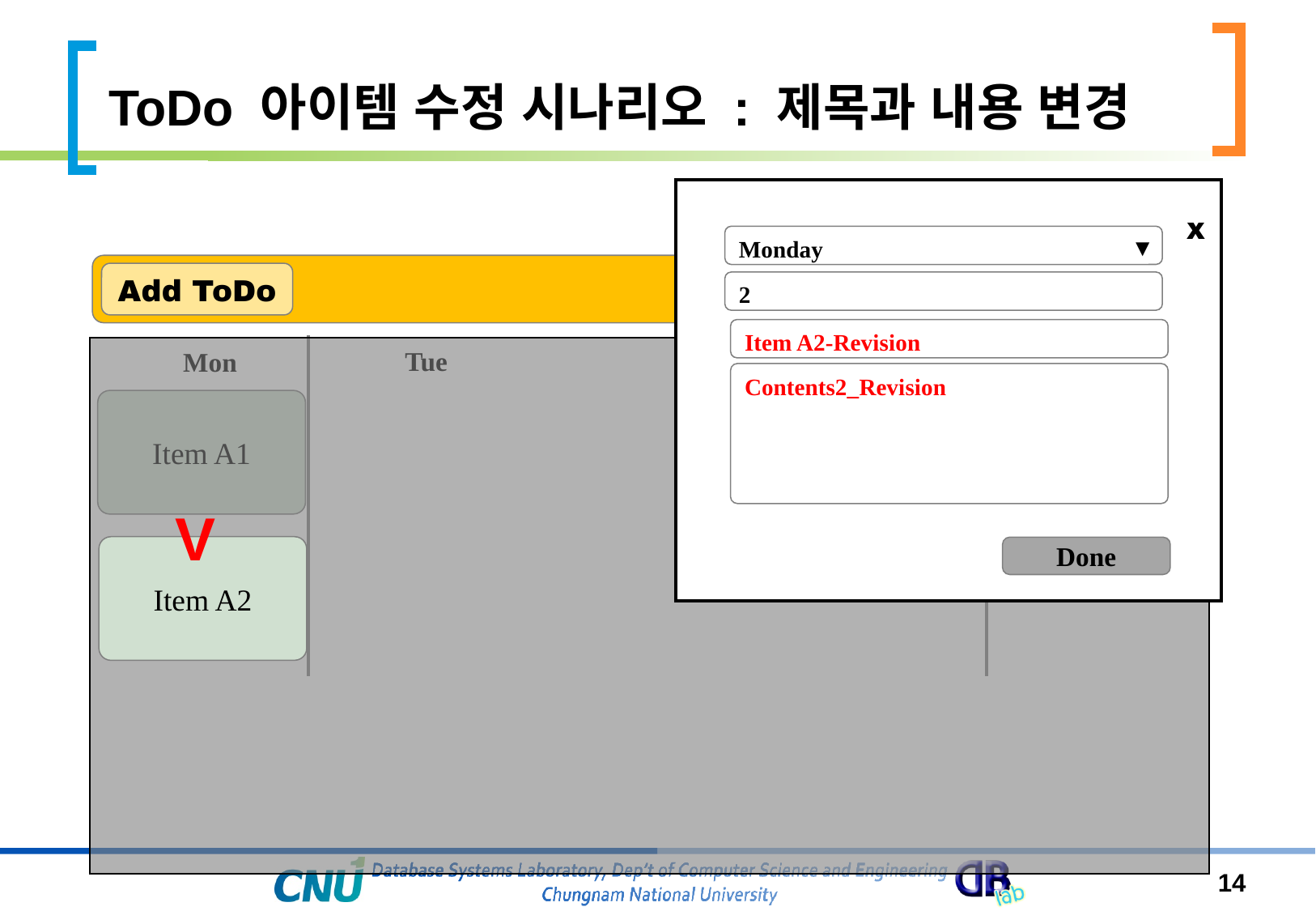

# ToDo 아이템 수정 시나리오 : 제목과 내용 변경
day

X
Monday
▼
Wednesday

Add ToDo
Enter your keyword here
2
Item A2-Revision

Tue
Thursday
Mon
Friday
Contents2_Revision
Item A1
V
Item A2
Done
14